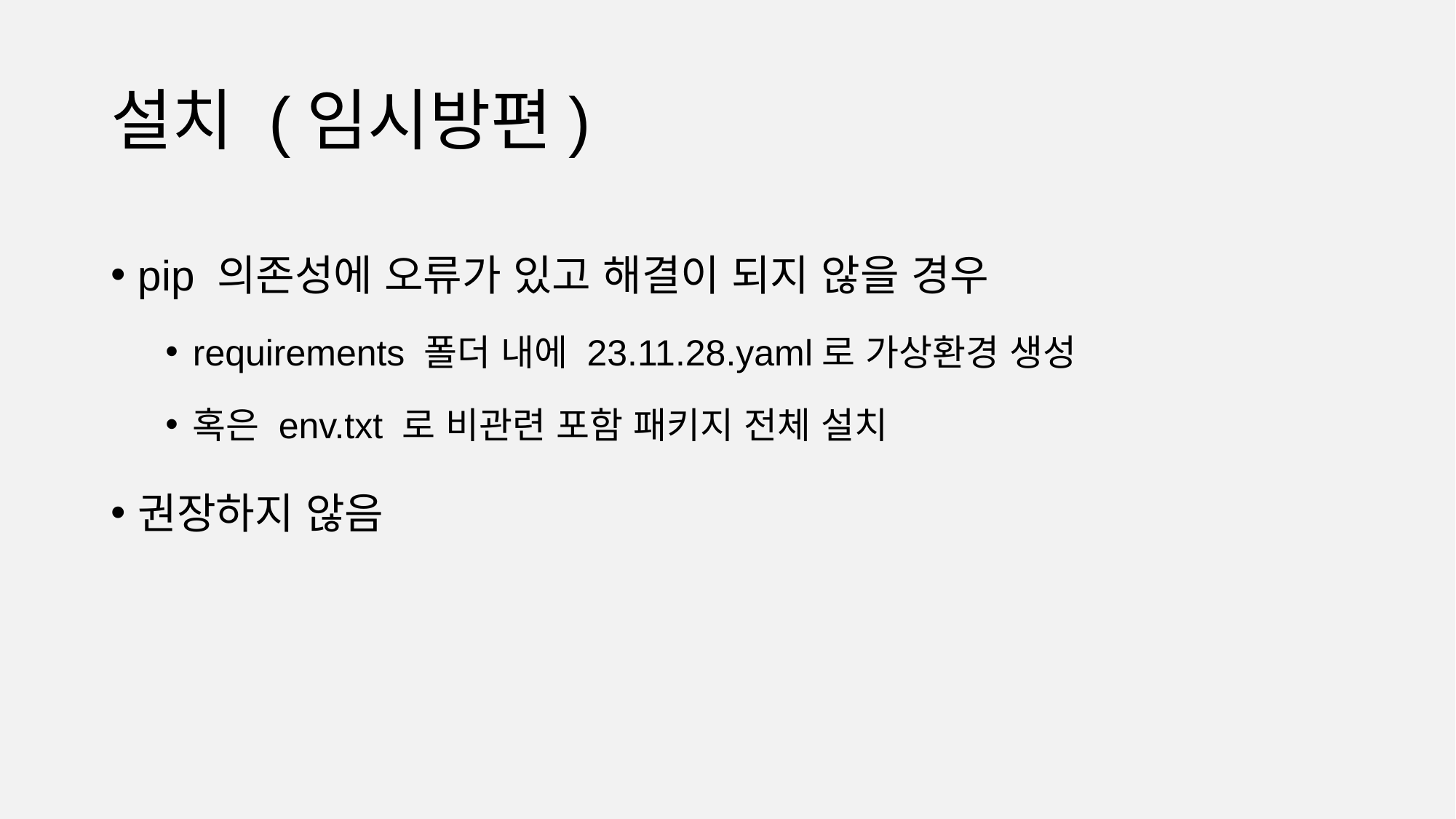

# 설치 (임시방편)
pip 의존성에 오류가 있고 해결이 되지 않을 경우
requirements 폴더 내에 23.11.28.yaml로 가상환경 생성
혹은 env.txt 로 비관련 포함 패키지 전체 설치
권장하지 않음